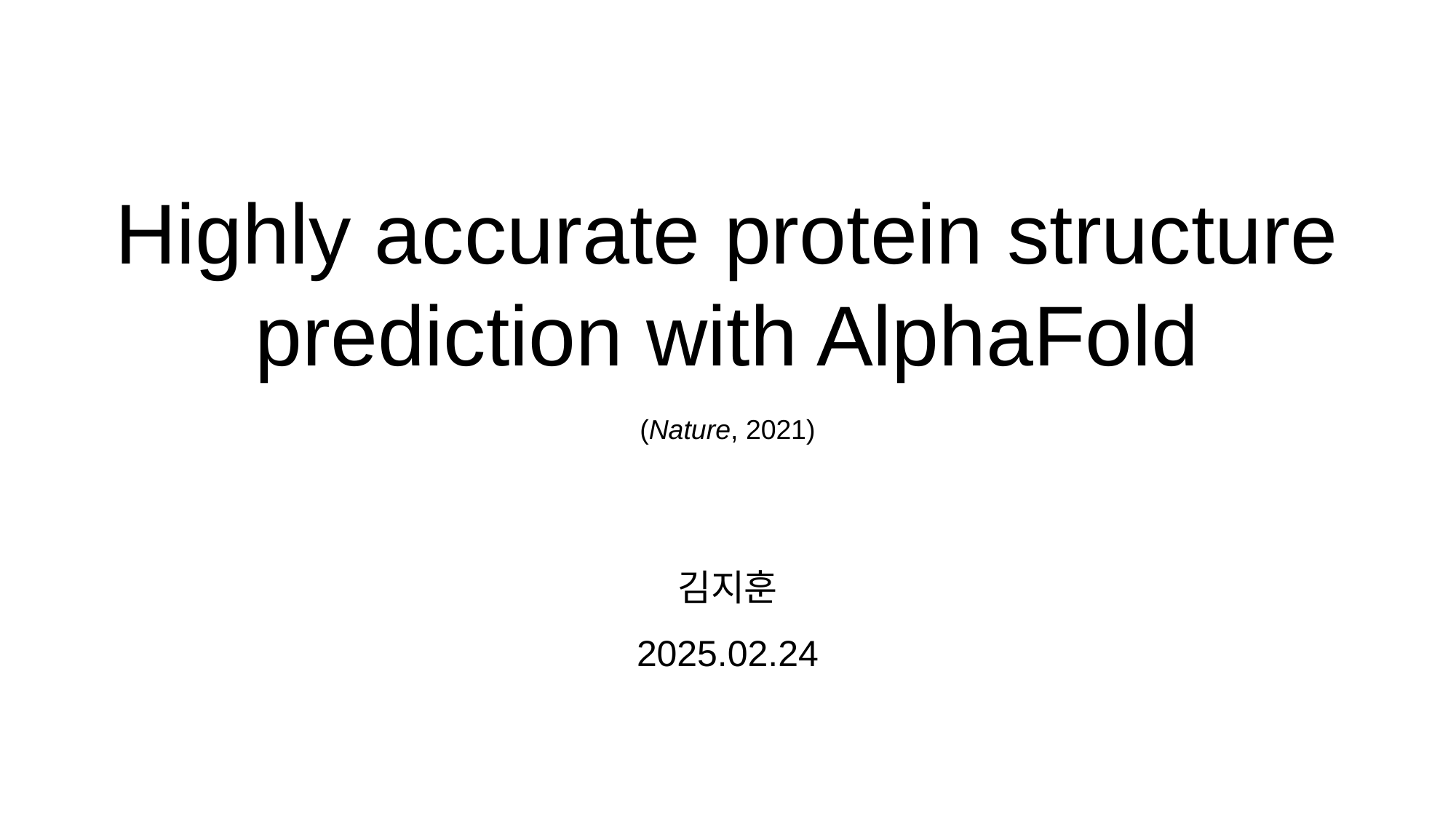

Highly accurate protein structure prediction with AlphaFold
(Nature, 2021)
김지훈
2025.02.24